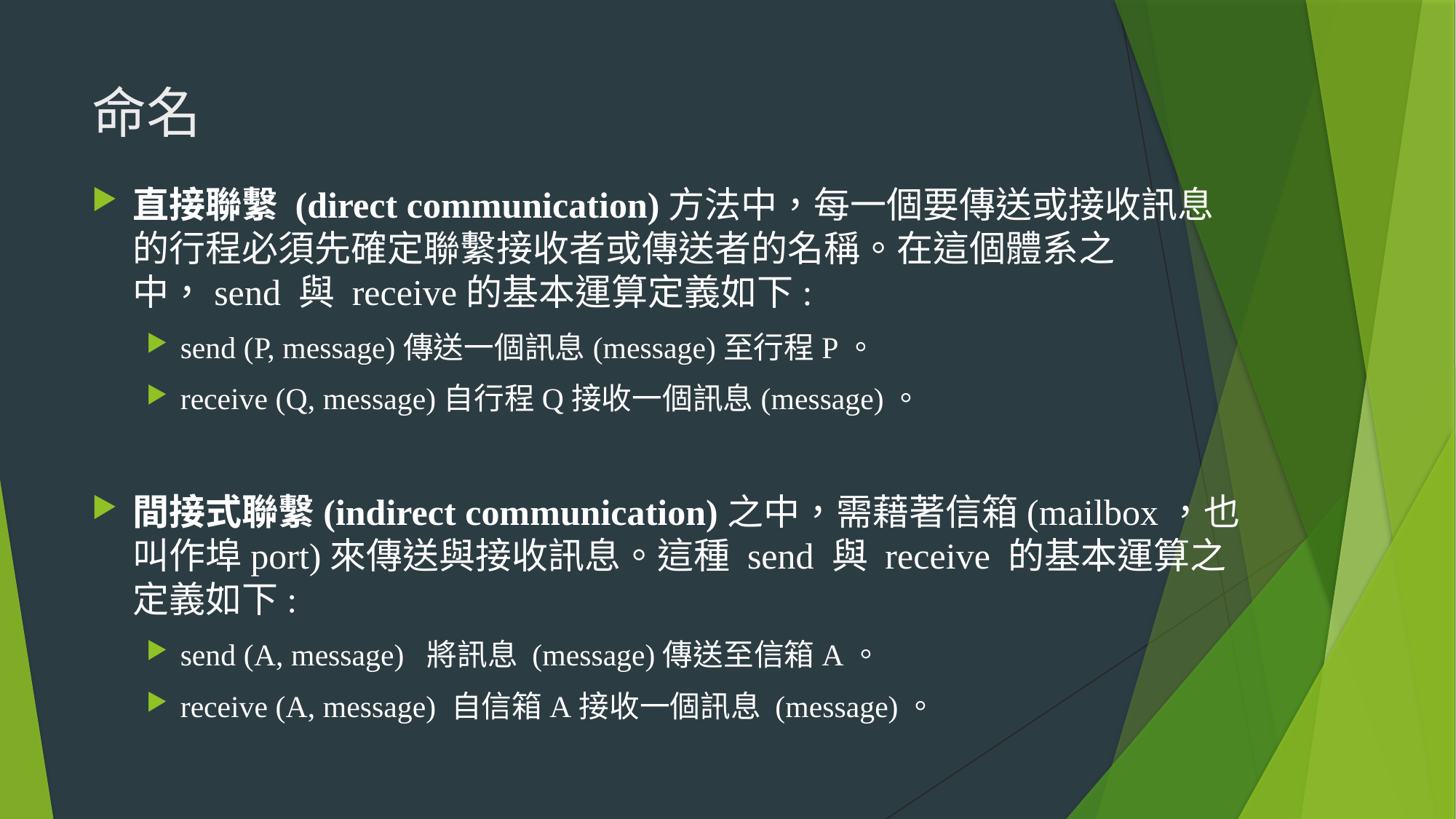

# 命名
直接聯繫 (direct communication)方法中，每一個要傳送或接收訊息的行程必須先確定聯繫接收者或傳送者的名稱。在這個體系之中，send 與 receive的基本運算定義如下:
send (P, message)傳送一個訊息(message)至行程P。
receive (Q, message)自行程Q接收一個訊息(message)。

間接式聯繫(indirect communication)之中，需藉著信箱(mailbox，也叫作埠port)來傳送與接收訊息。這種 send 與 receive 的基本運算之定義如下:
send (A, message)  將訊息 (message)傳送至信箱A。
receive (A, message) 自信箱A接收一個訊息 (message)。